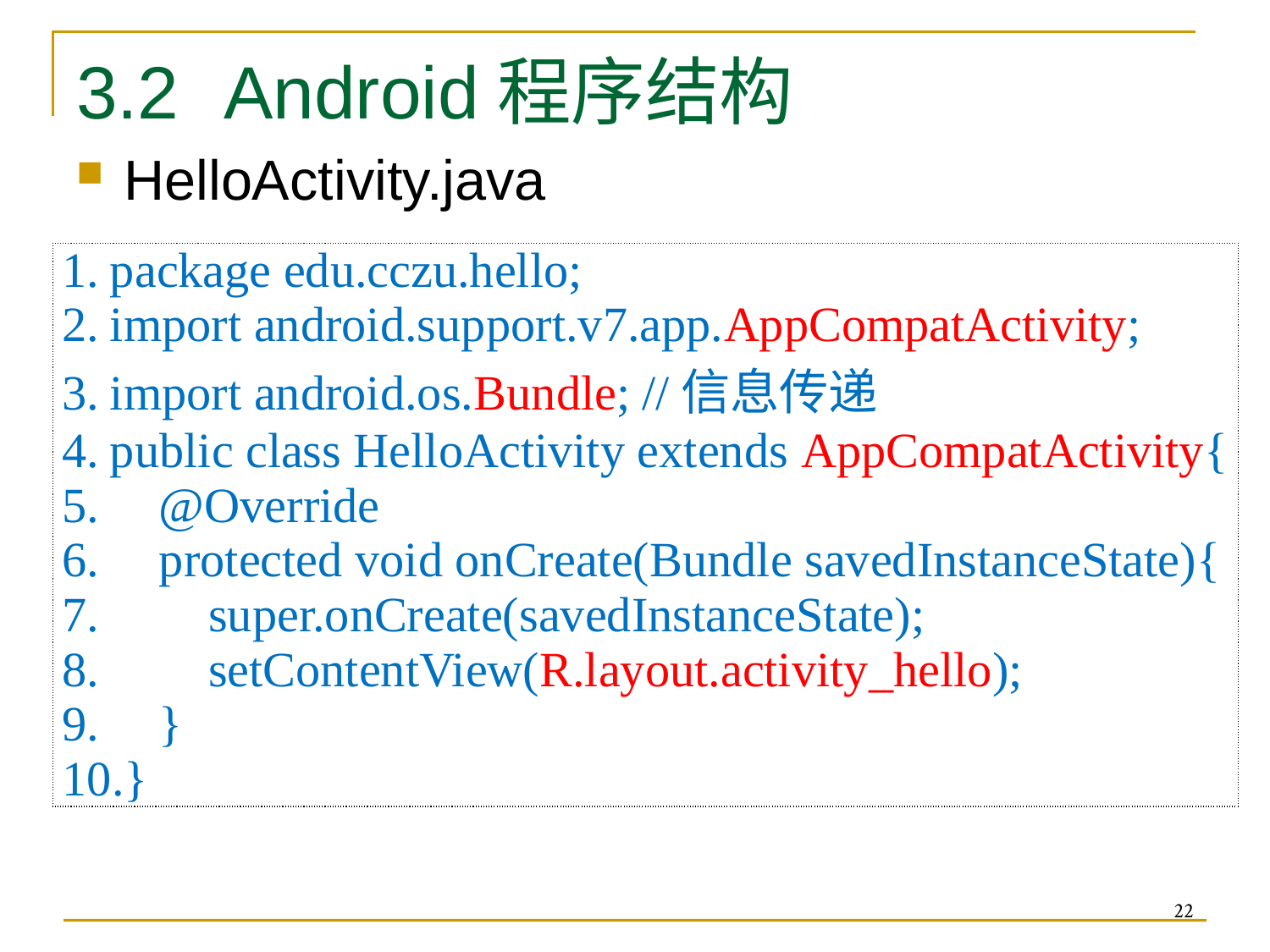

# 3.2 Android程序结构
HelloActivity.java
| package edu.cczu.hello; import android.support.v7.app.AppCompatActivity; import android.os.Bundle; //信息传递 public class HelloActivity extends AppCompatActivity{ @Override protected void onCreate(Bundle savedInstanceState){ super.onCreate(savedInstanceState); setContentView(R.layout.activity\_hello); } } |
| --- |
22